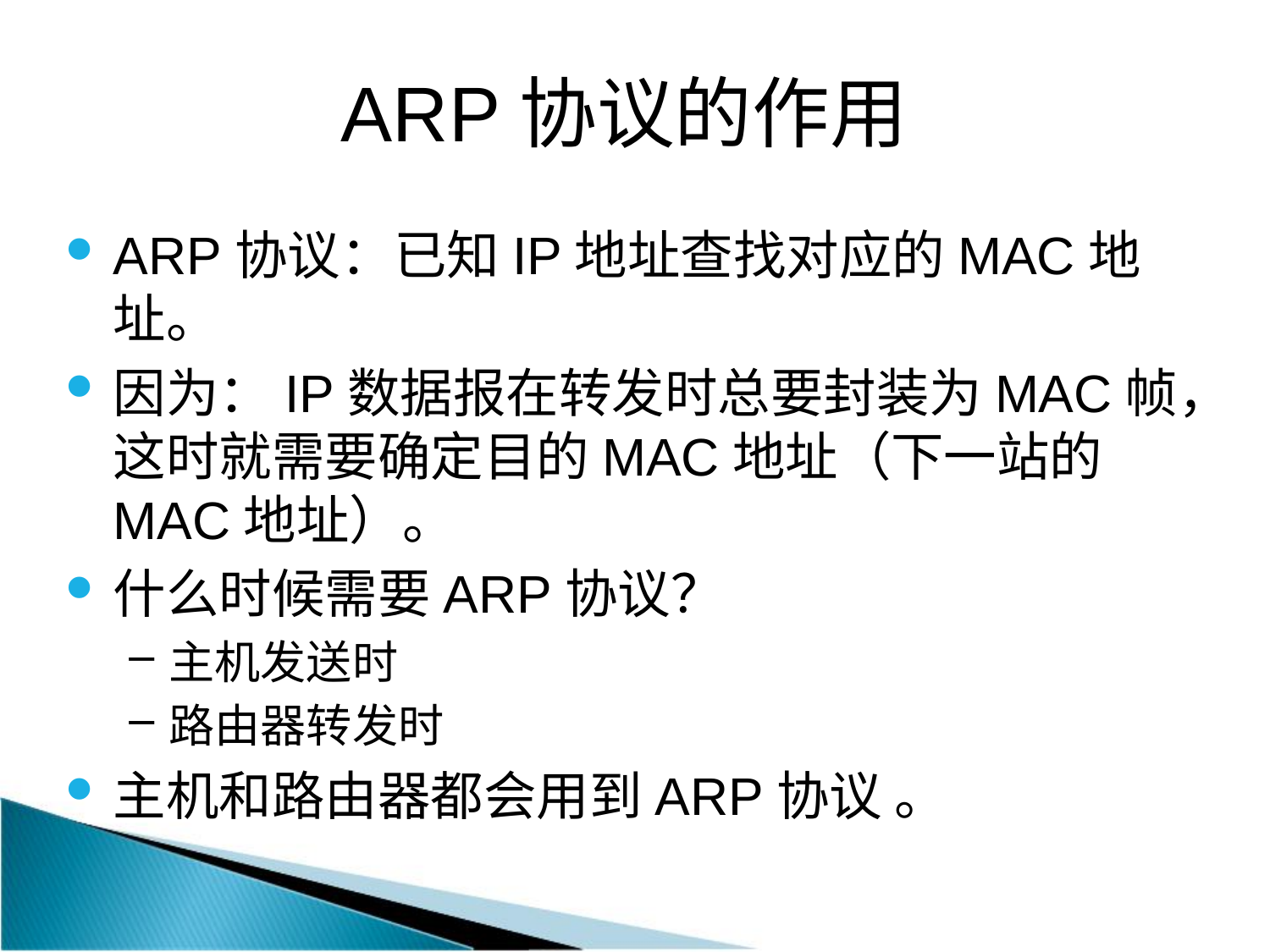

# ARP协议的作用
ARP协议：已知IP地址查找对应的MAC地址。
因为：IP数据报在转发时总要封装为MAC帧，这时就需要确定目的MAC地址（下一站的MAC地址）。
什么时候需要ARP协议？
主机发送时
路由器转发时
主机和路由器都会用到ARP协议 。